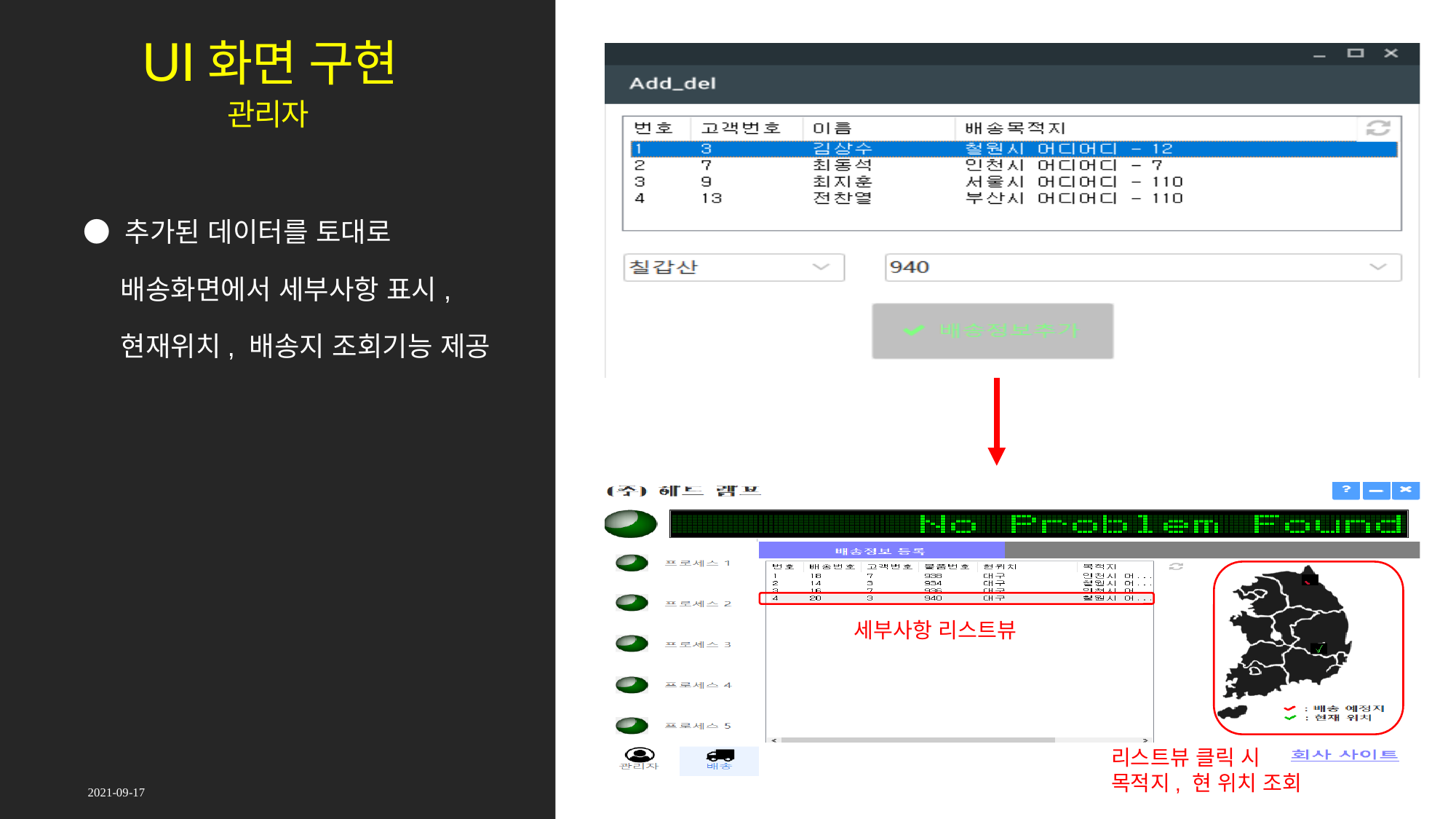

# UI화면 구현

관리자
● 추가된 데이터를 토대로
    배송화면에서 세부사항 표시,
    현재위치, 배송지 조회기능 제공

세부사항 리스트뷰
리스트뷰 클릭 시
목적지, 현 위치 조회
2021-09-17